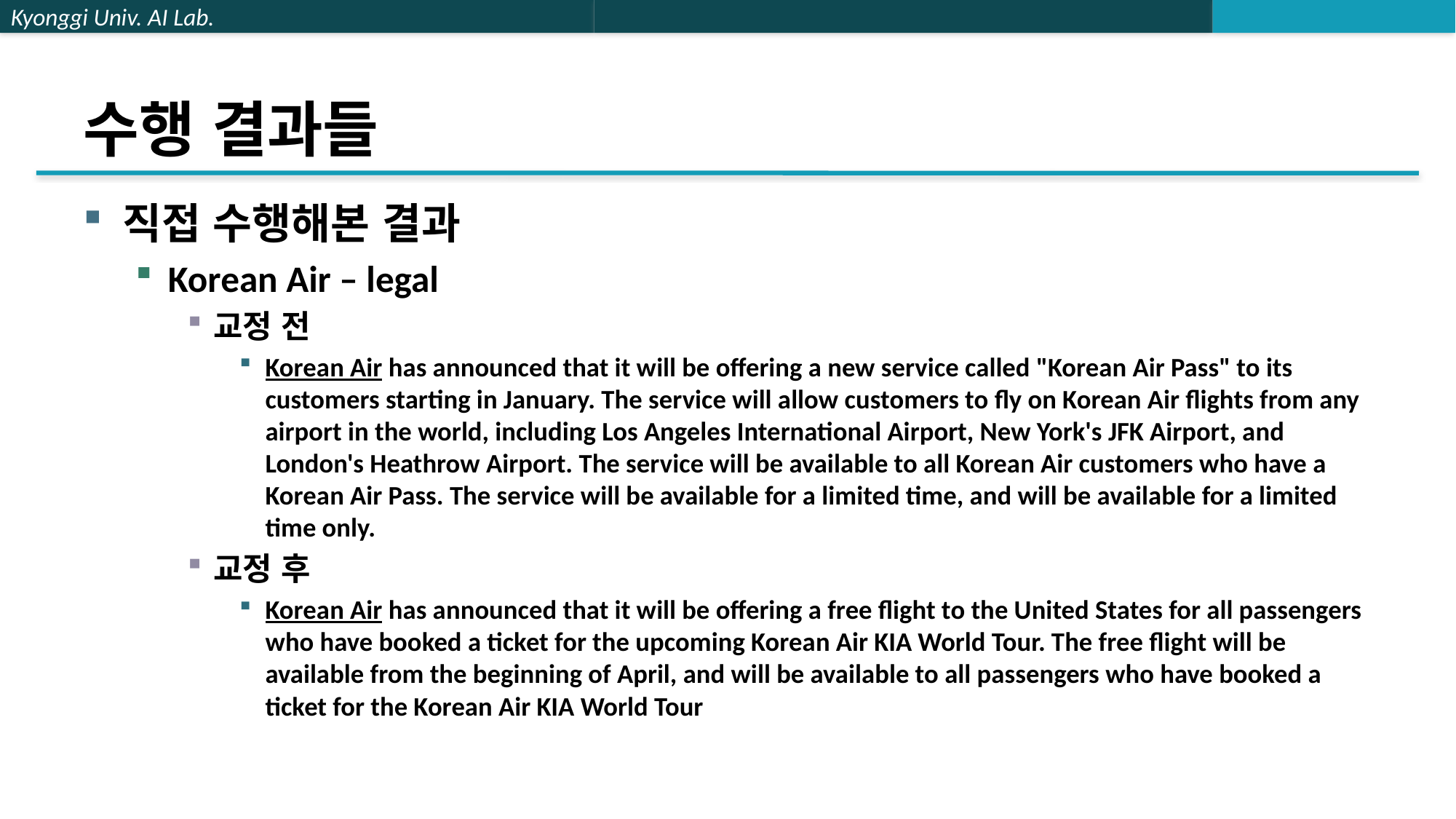

# 수행 결과들
직접 수행해본 결과
Korean Air – legal
교정 전
Korean Air has announced that it will be offering a new service called "Korean Air Pass" to its customers starting in January. The service will allow customers to fly on Korean Air flights from any airport in the world, including Los Angeles International Airport, New York's JFK Airport, and London's Heathrow Airport. The service will be available to all Korean Air customers who have a Korean Air Pass. The service will be available for a limited time, and will be available for a limited time only.
교정 후
Korean Air has announced that it will be offering a free flight to the United States for all passengers who have booked a ticket for the upcoming Korean Air KIA World Tour. The free flight will be available from the beginning of April, and will be available to all passengers who have booked a ticket for the Korean Air KIA World Tour